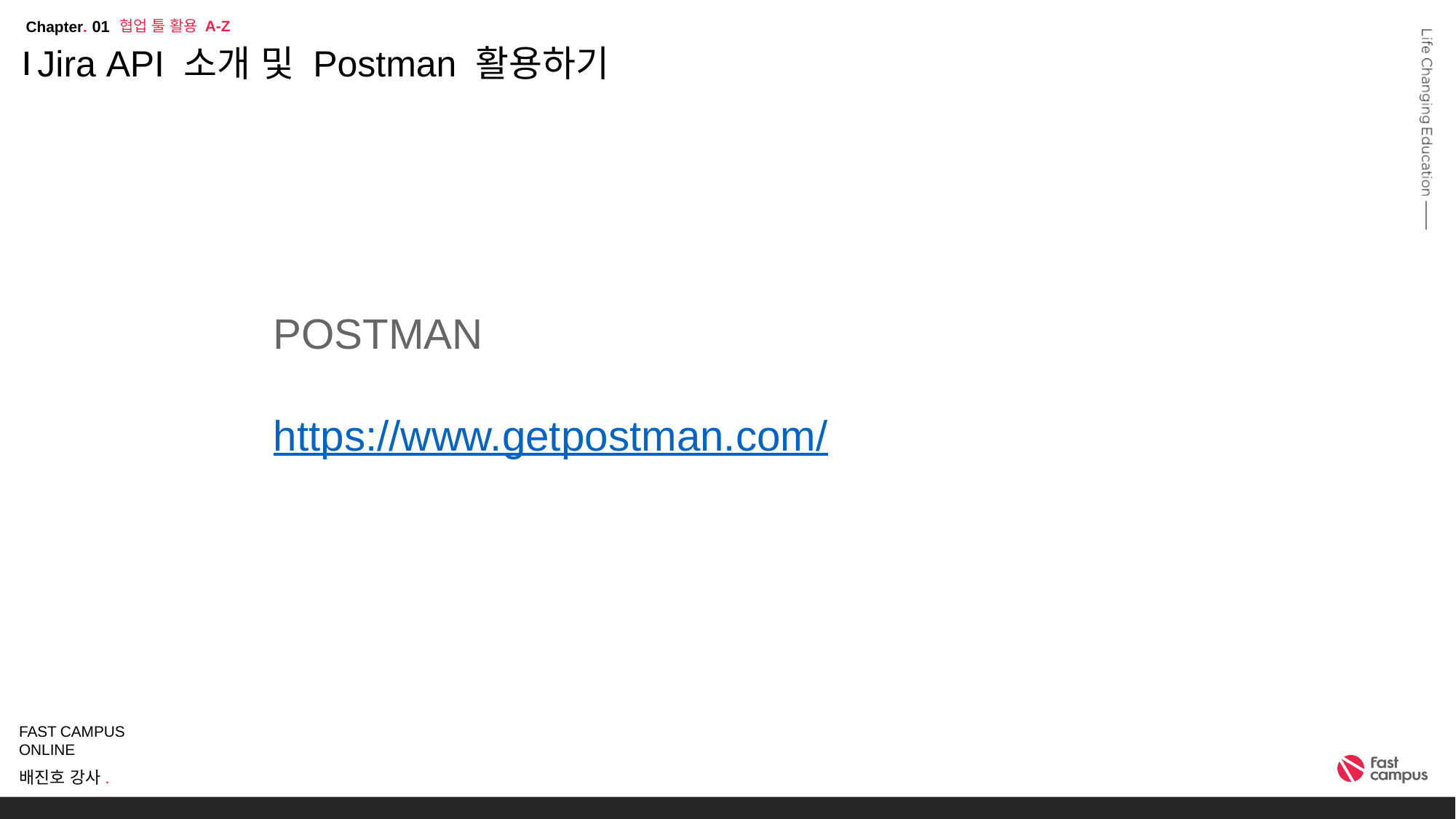

협업 툴 활용 A-Z
01
# Jira API 소개 및 Postman 활용하기
POSTMAN

https://www.getpostman.com/